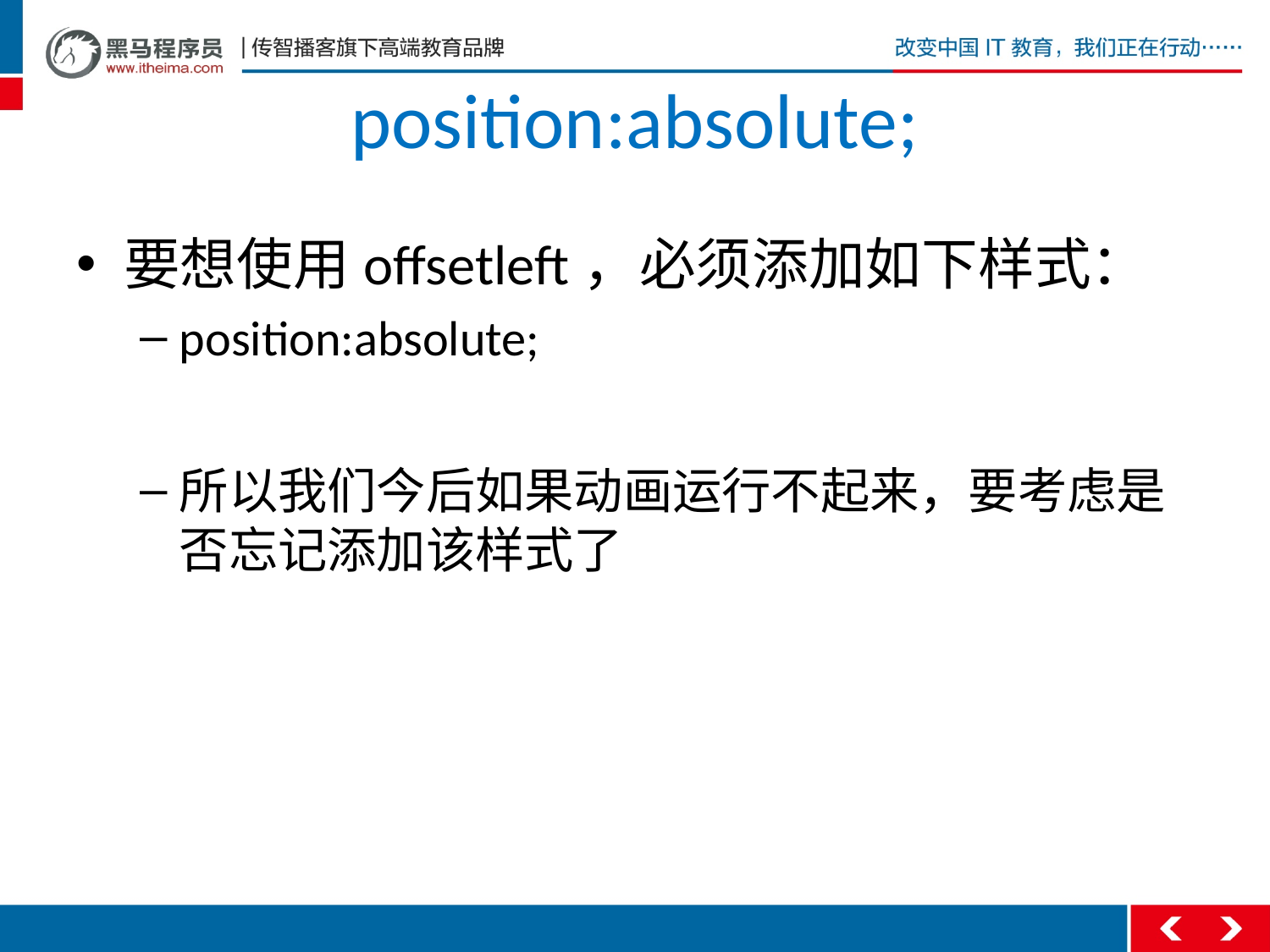

# position:absolute;
要想使用offsetleft，必须添加如下样式：
position:absolute;

所以我们今后如果动画运行不起来，要考虑是否忘记添加该样式了